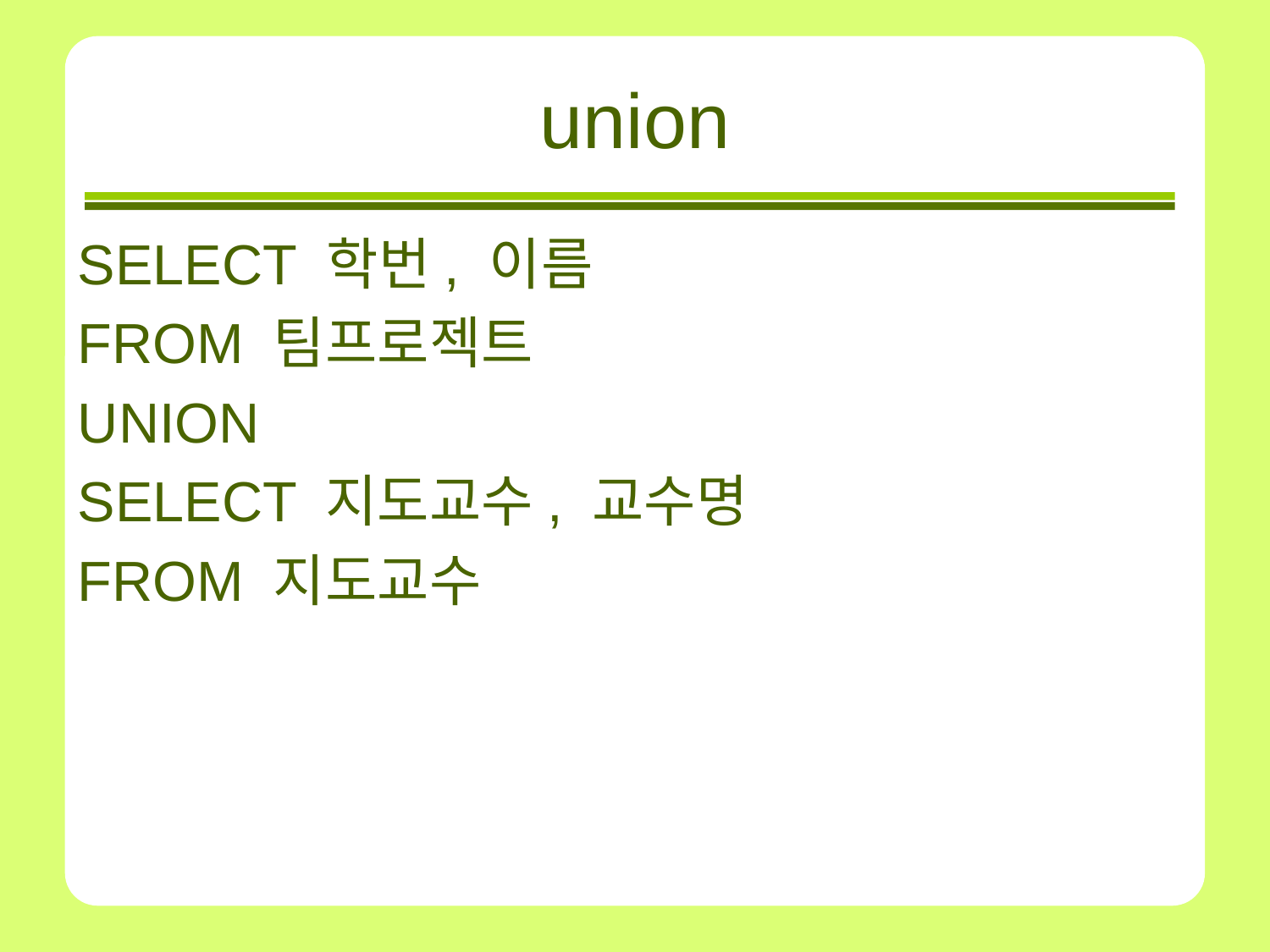

# union
SELECT 학번, 이름
FROM 팀프로젝트
UNION
SELECT 지도교수, 교수명
FROM 지도교수